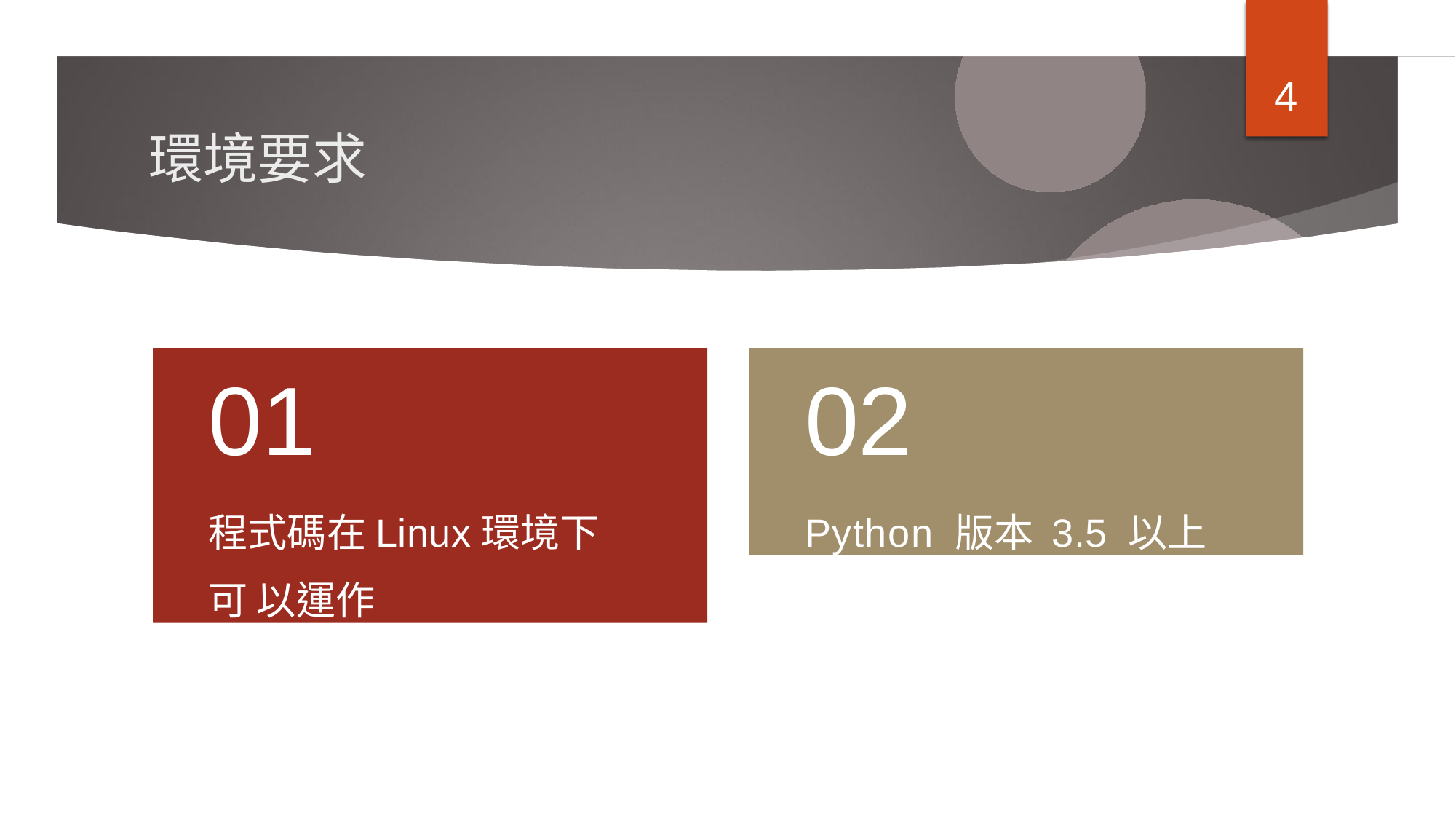

4
# 環境要求
01
程式碼在Linux環境下可 以運作
02
Python 版本 3.5 以上